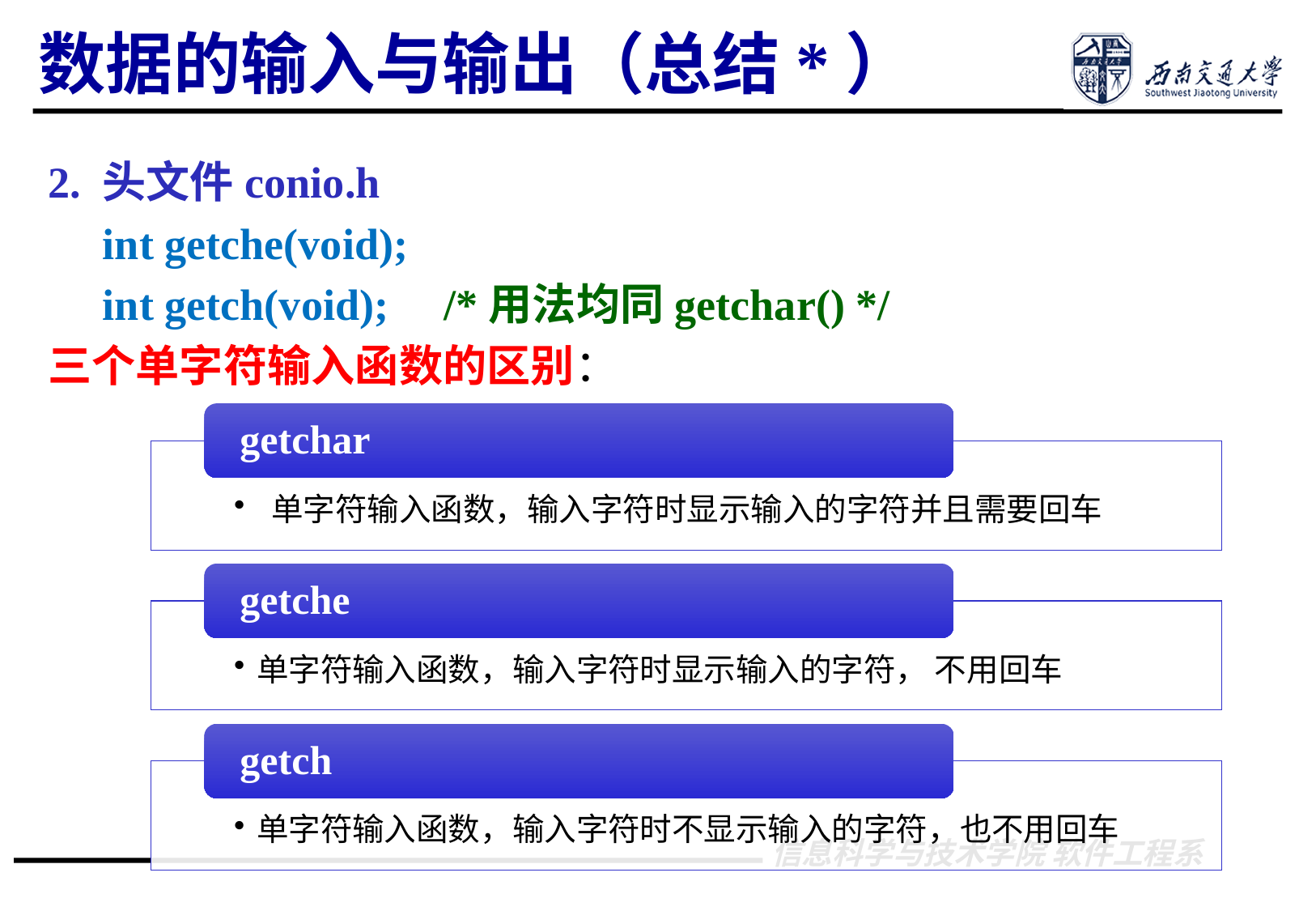

数据的输入与输出（总结*）
2. 头文件conio.h
     int getche(void);
     int getch(void);     /*用法均同getchar() */
三个单字符输入函数的区别：
 单字符输入函数，输入字符时显示输入的字符并且需要回车
getchar
单字符输入函数，输入字符时显示输入的字符， 不用回车
getche
单字符输入函数，输入字符时不显示输入的字符，也不用回车
getch